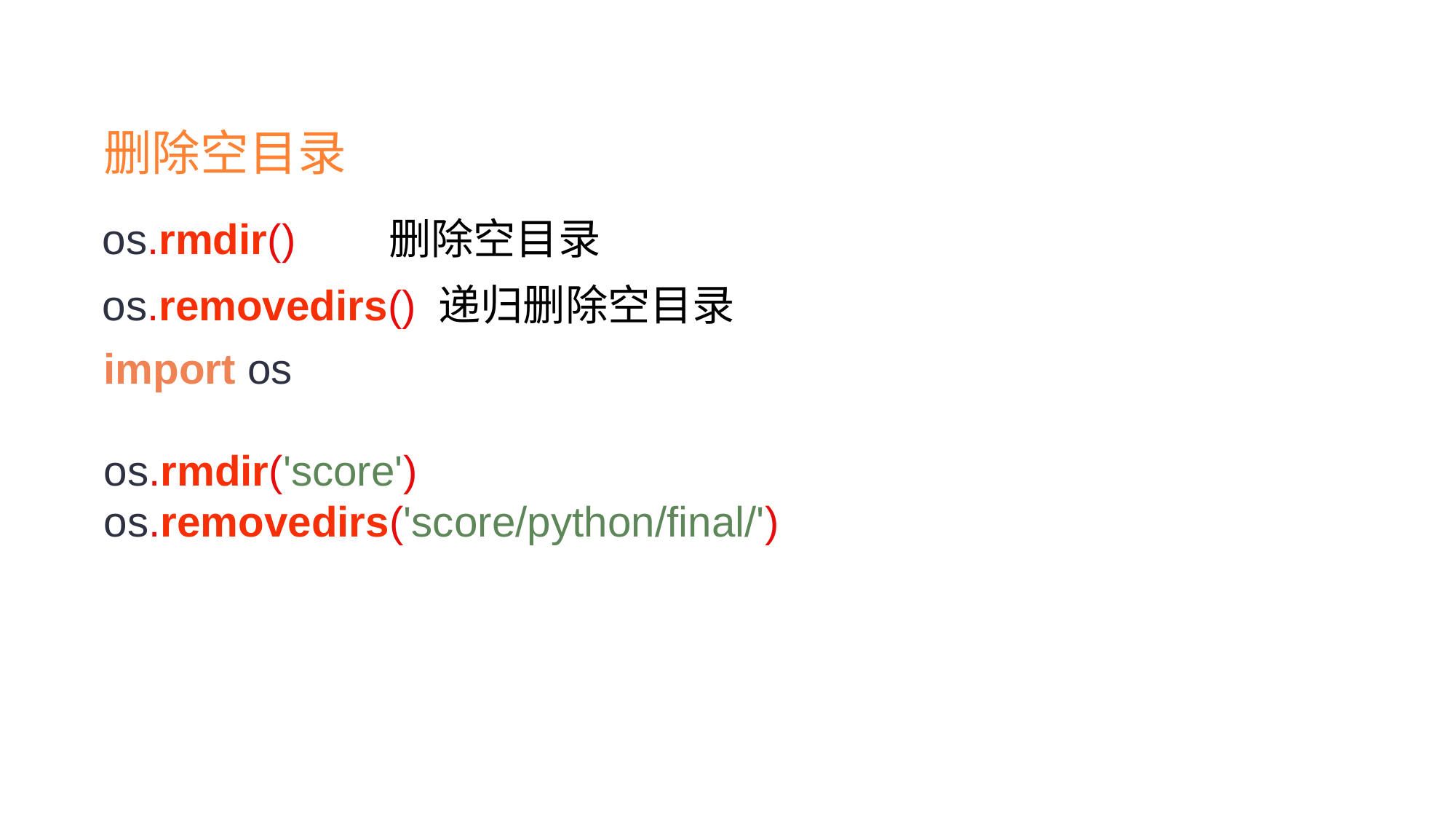

删除空目录
os.rmdir()       删除空目录
os.removedirs() 递归删除空目录
import os
os.rmdir('score')
os.removedirs('score/python/final/')